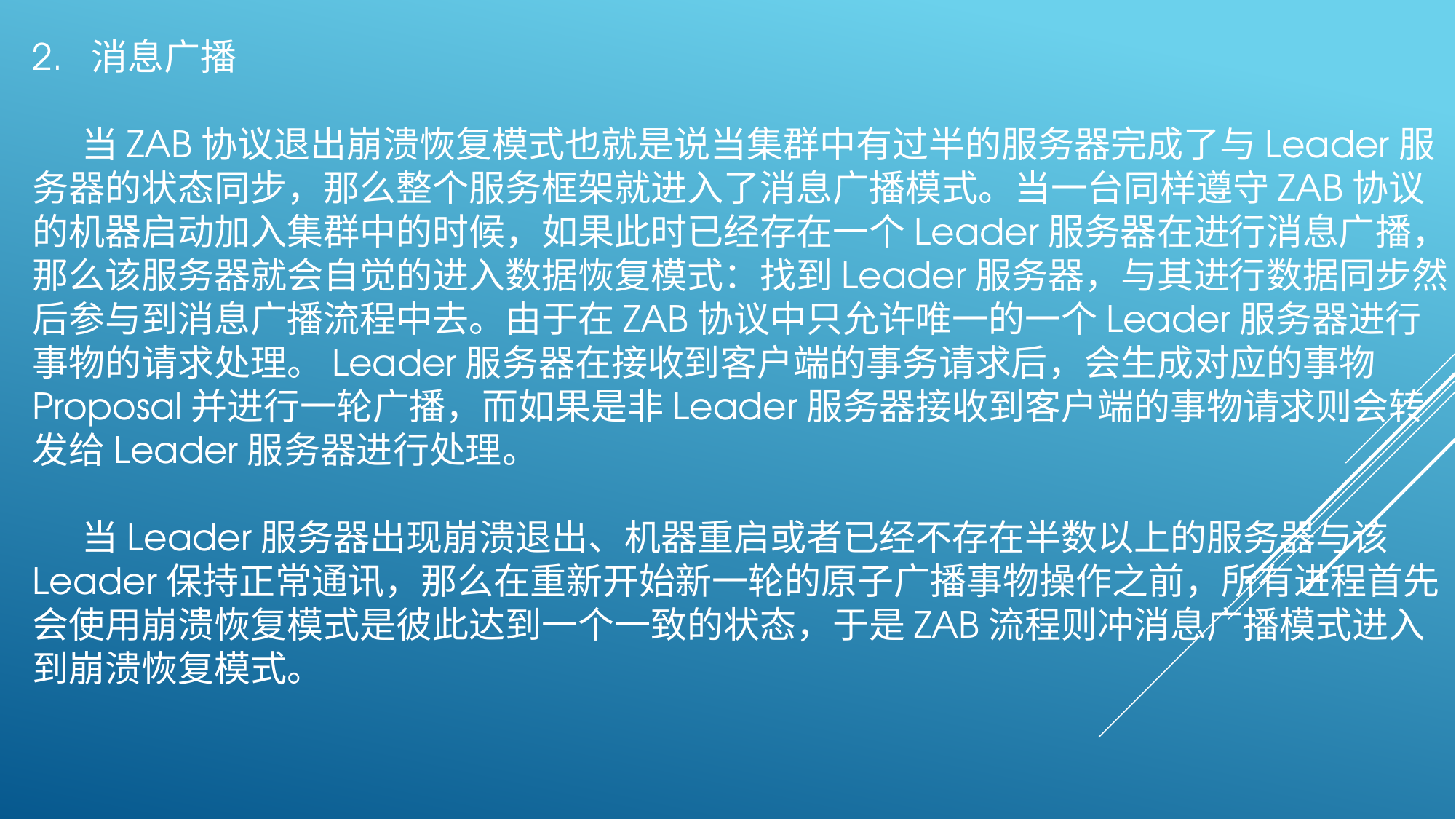

2.  消息广播

     当ZAB协议退出崩溃恢复模式也就是说当集群中有过半的服务器完成了与Leader服务器的状态同步，那么整个服务框架就进入了消息广播模式。当一台同样遵守ZAB协议的机器启动加入集群中的时候，如果此时已经存在一个Leader服务器在进行消息广播，那么该服务器就会自觉的进入数据恢复模式：找到Leader服务器，与其进行数据同步然后参与到消息广播流程中去。由于在ZAB协议中只允许唯一的一个Leader服务器进行事物的请求处理。Leader服务器在接收到客户端的事务请求后，会生成对应的事物Proposal并进行一轮广播，而如果是非Leader服务器接收到客户端的事物请求则会转发给Leader服务器进行处理。

     当Leader服务器出现崩溃退出、机器重启或者已经不存在半数以上的服务器与该Leader保持正常通讯，那么在重新开始新一轮的原子广播事物操作之前，所有进程首先会使用崩溃恢复模式是彼此达到一个一致的状态，于是ZAB流程则冲消息广播模式进入到崩溃恢复模式。